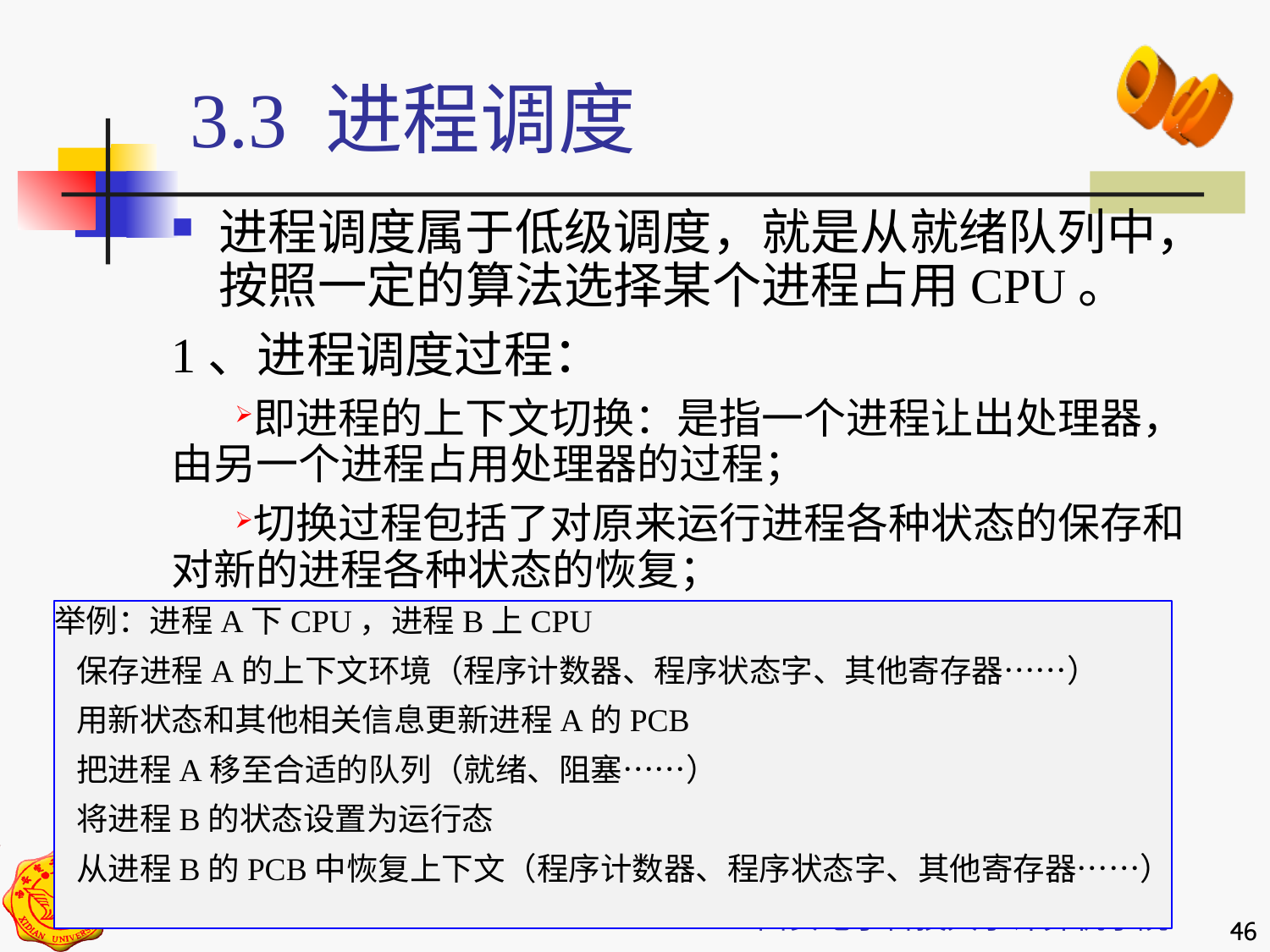

3.3 进程调度
进程调度属于低级调度，就是从就绪队列中，按照一定的算法选择某个进程占用CPU。
1、进程调度过程：
即进程的上下文切换：是指一个进程让出处理器，由另一个进程占用处理器的过程；
切换过程包括了对原来运行进程各种状态的保存和对新的进程各种状态的恢复；
举例：进程A下CPU，进程B上CPU
  保存进程A的上下文环境（程序计数器、程序状态字、其他寄存器……）
  用新状态和其他相关信息更新进程A的PCB
  把进程A移至合适的队列（就绪、阻塞……）
  将进程B的状态设置为运行态
  从进程B的PCB中恢复上下文（程序计数器、程序状态字、其他寄存器……）

46